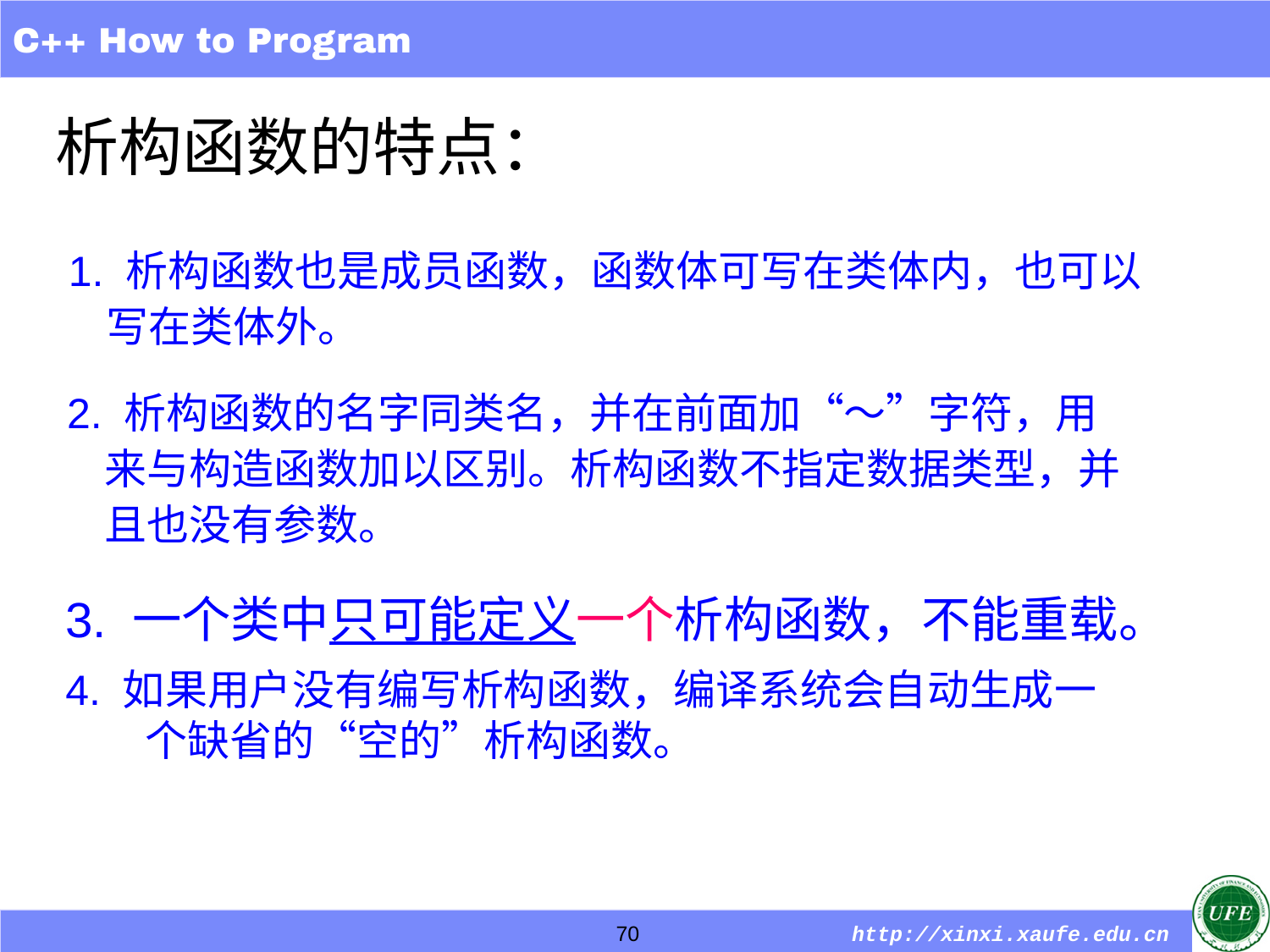

析构函数的特点：
1. 析构函数也是成员函数，函数体可写在类体内，也可以写在类体外。
2. 析构函数的名字同类名，并在前面加“～”字符，用来与构造函数加以区别。析构函数不指定数据类型，并且也没有参数。
3. 一个类中只可能定义一个析构函数，不能重载。
4. 如果用户没有编写析构函数，编译系统会自动生成一个缺省的“空的”析构函数。
70